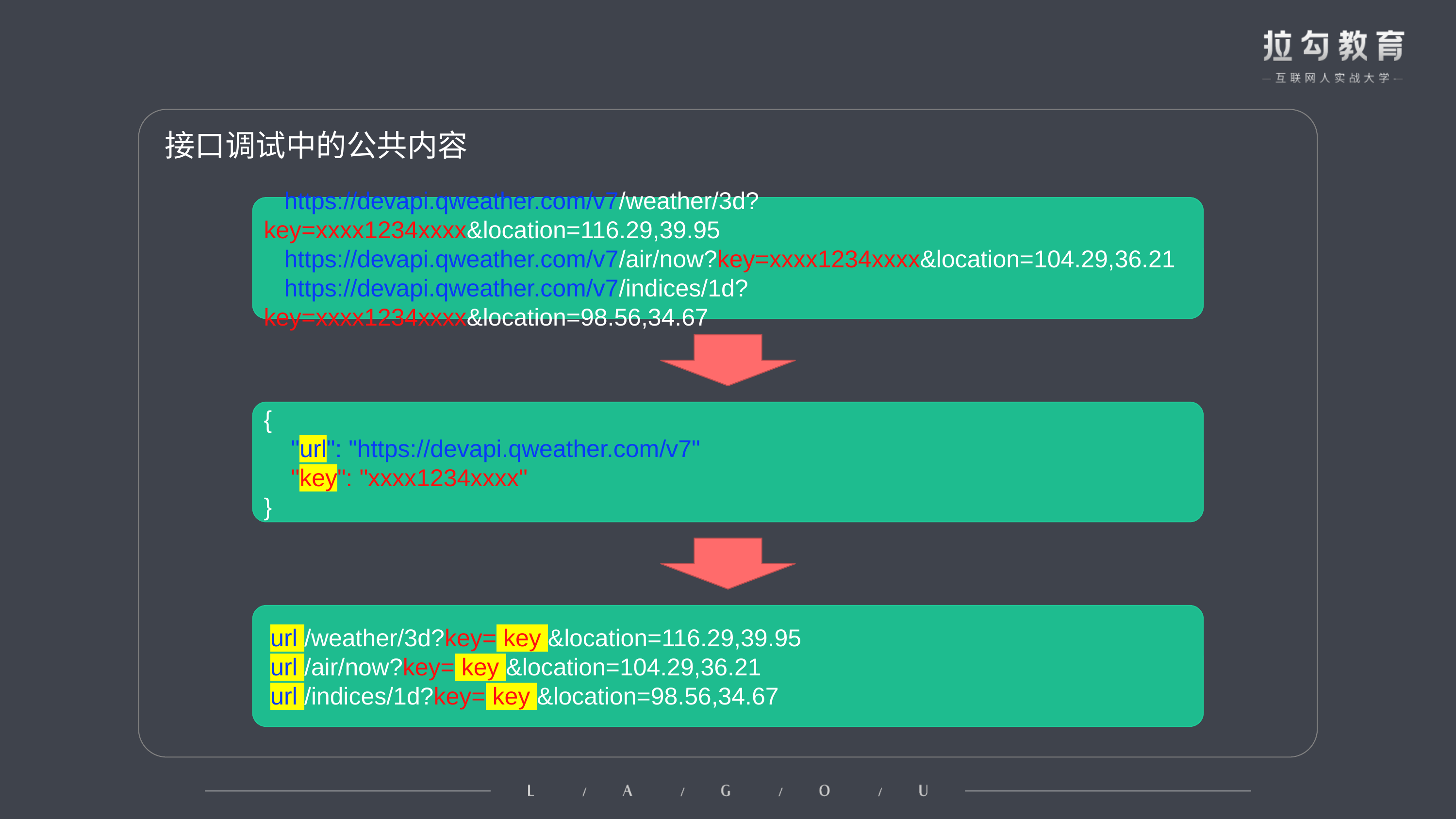

接口调试中的公共内容
   https://devapi.qweather.com/v7/weather/3d?key=xxxx1234xxxx&location=116.29,39.95
   https://devapi.qweather.com/v7/air/now?key=xxxx1234xxxx&location=104.29,36.21
   https://devapi.qweather.com/v7/indices/1d?key=xxxx1234xxxx&location=98.56,34.67

{
    "url": "https://devapi.qweather.com/v7"
    "key": "xxxx1234xxxx"
}

 url /weather/3d?key= key &location=116.29,39.95
 url /air/now?key= key &location=104.29,36.21
 url /indices/1d?key= key &location=98.56,34.67